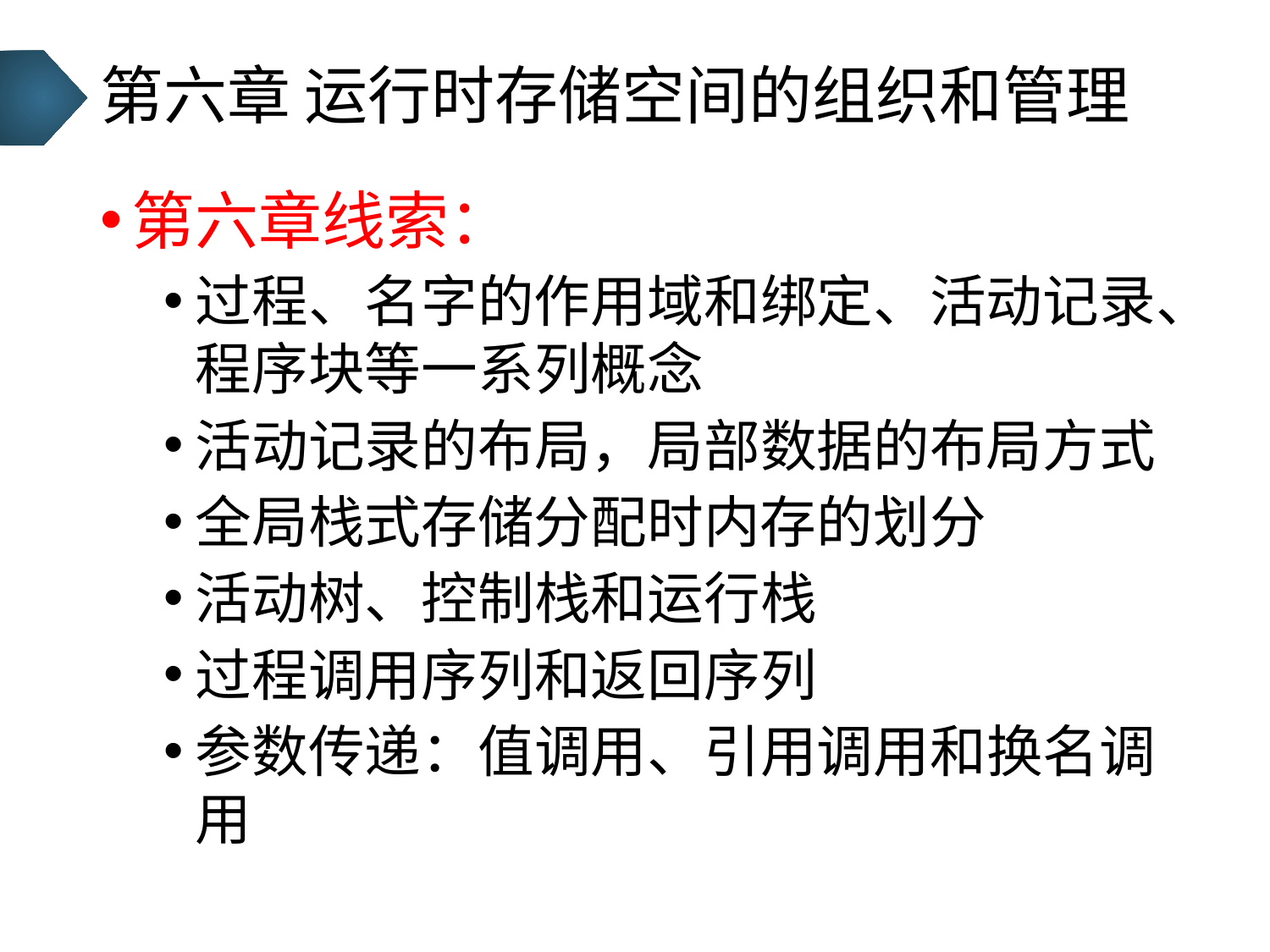

# 第六章 运行时存储空间的组织和管理
第六章线索：
过程、名字的作用域和绑定、活动记录、程序块等一系列概念
活动记录的布局，局部数据的布局方式
全局栈式存储分配时内存的划分
活动树、控制栈和运行栈
过程调用序列和返回序列
参数传递：值调用、引用调用和换名调用